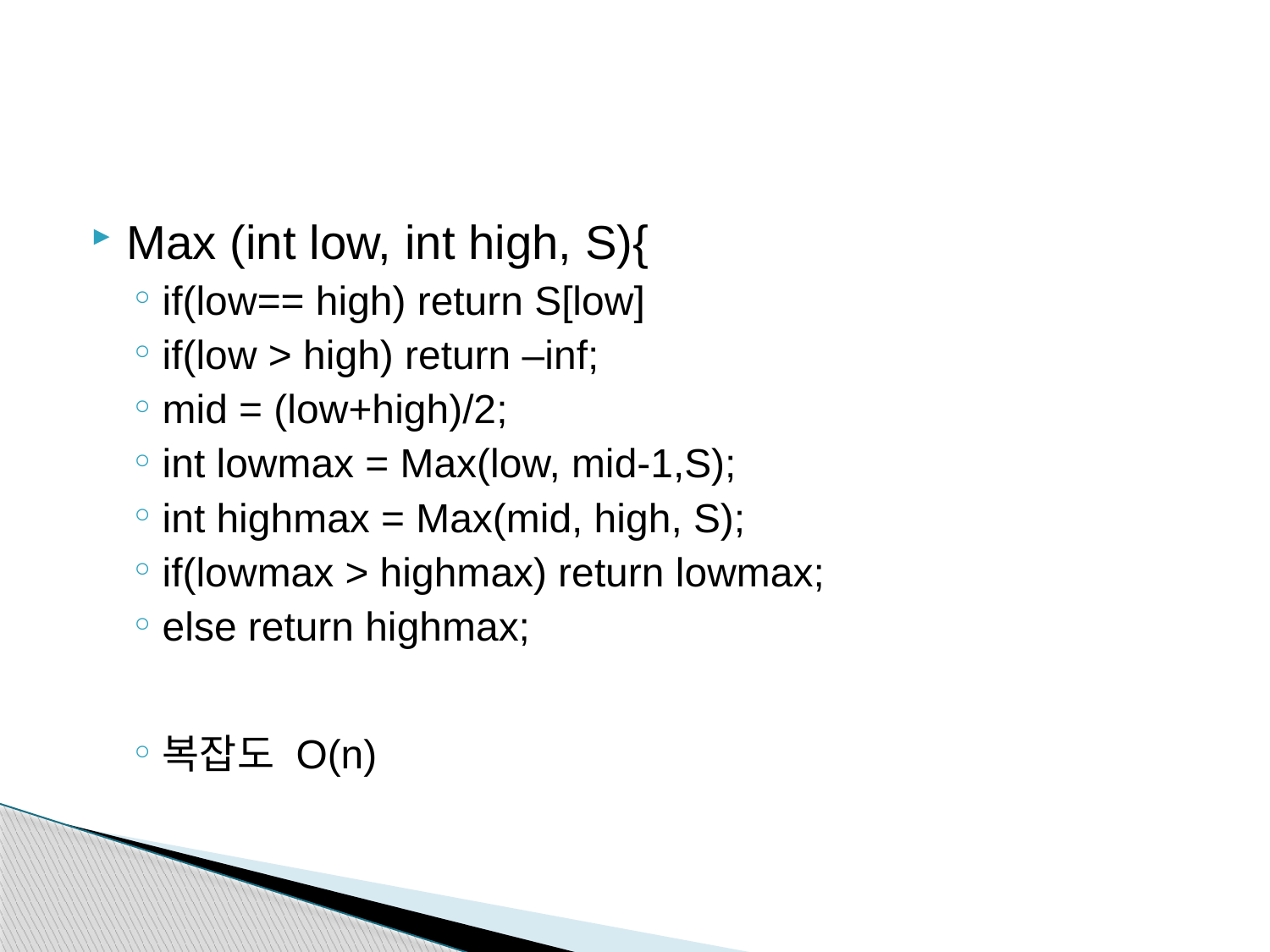

#
Max (int low, int high, S){
if(low== high) return S[low]
if(low > high) return –inf;
mid = (low+high)/2;
int lowmax = Max(low, mid-1,S);
int highmax = Max(mid, high, S);
if(lowmax > highmax) return lowmax;
else return highmax;

복잡도 O(n)